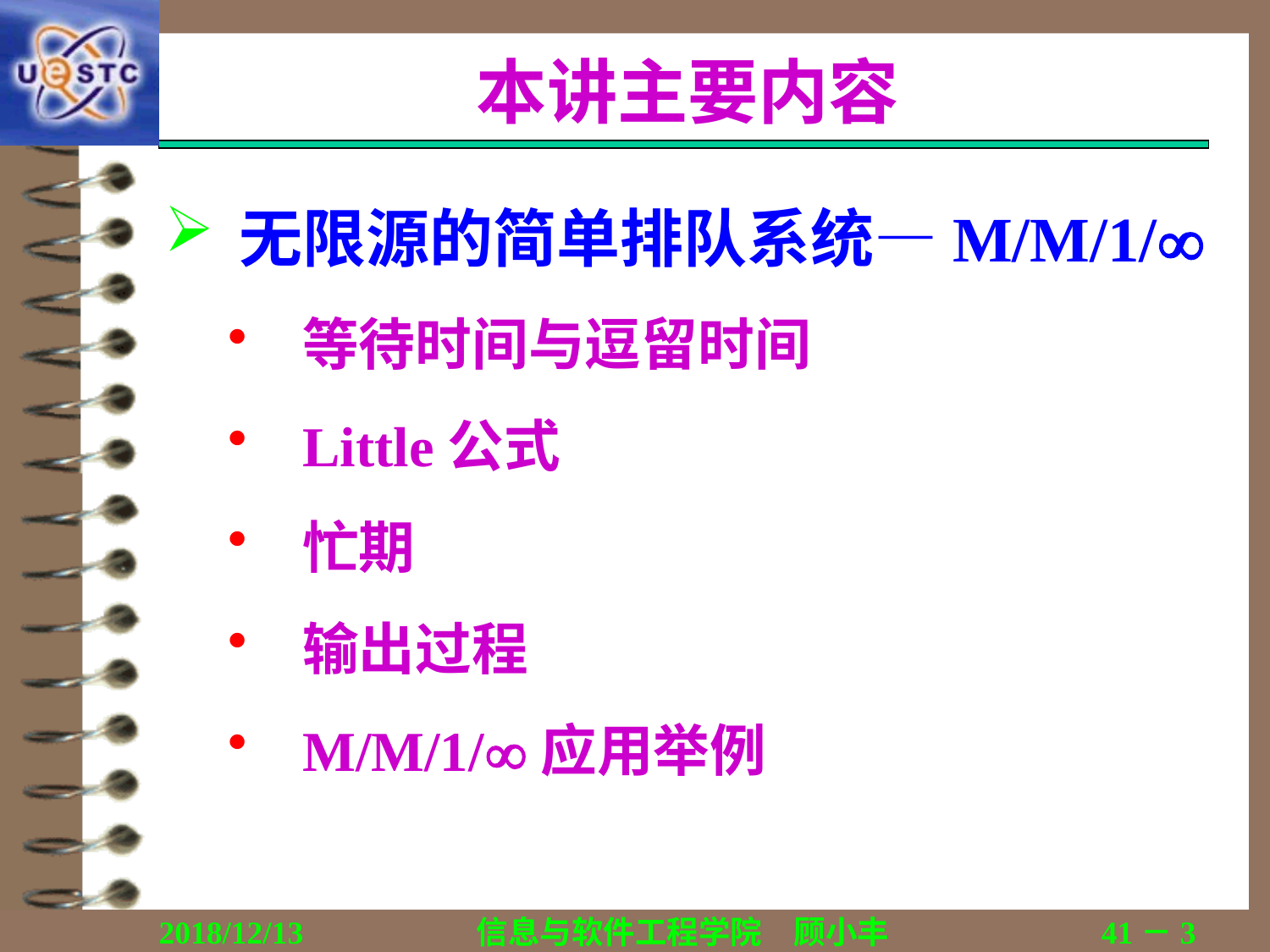

# 本讲主要内容
无限源的简单排队系统—M/M/1/∞
等待时间与逗留时间
Little公式
忙期
输出过程
M/M/1/∞应用举例
2018/12/13
信息与软件工程学院　顾小丰
41－3